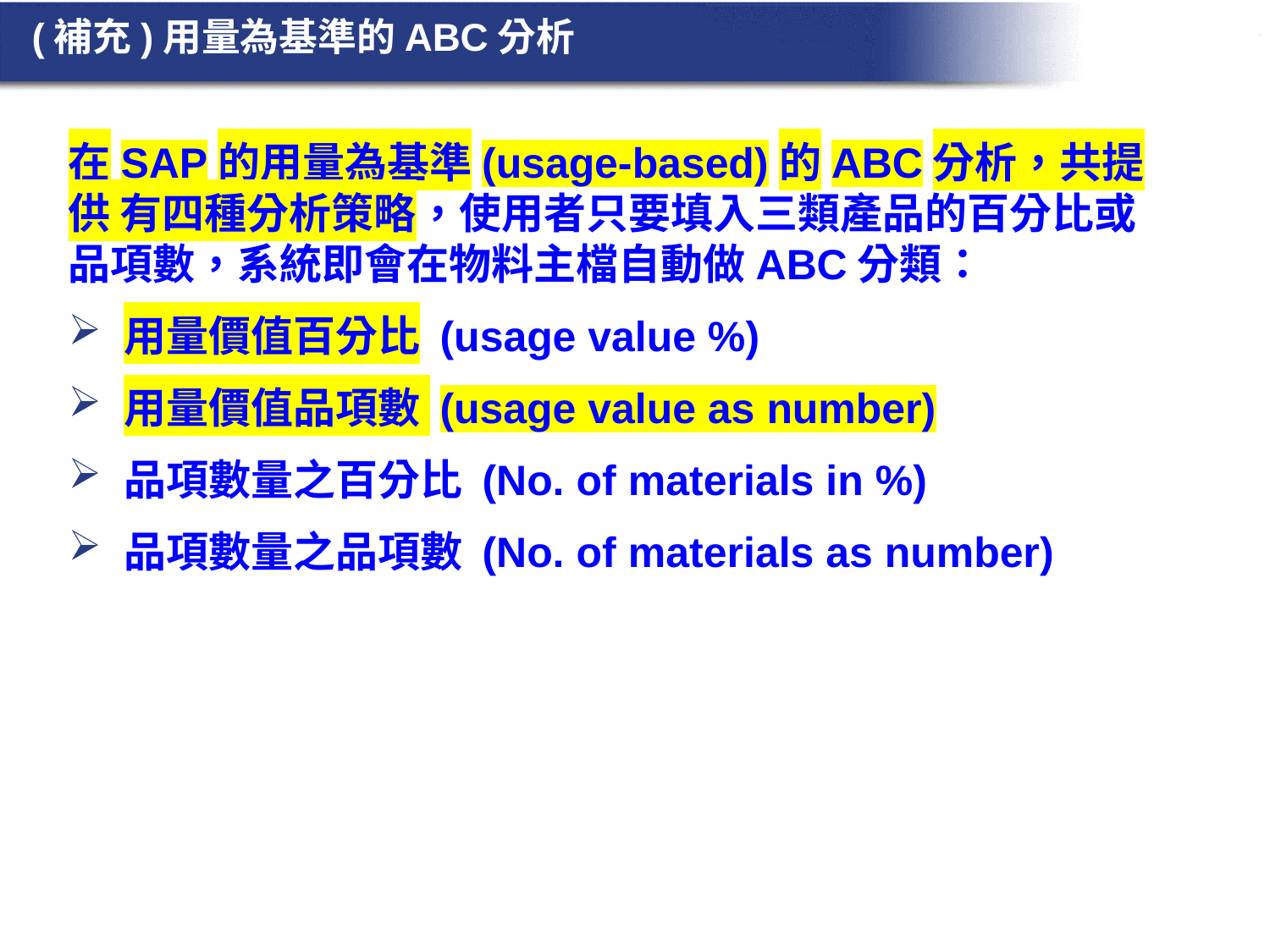

# (補充)用量為基準的ABC分析
在SAP的用量為基準(usage-based)的ABC分析，共提供 有四種分析策略，使用者只要填入三類產品的百分比或品項數，系統即會在物料主檔自動做ABC分類：
用量價值百分比 (usage value %)
用量價值品項數 (usage value as number)
品項數量之百分比 (No. of materials in %)
品項數量之品項數 (No. of materials as number)